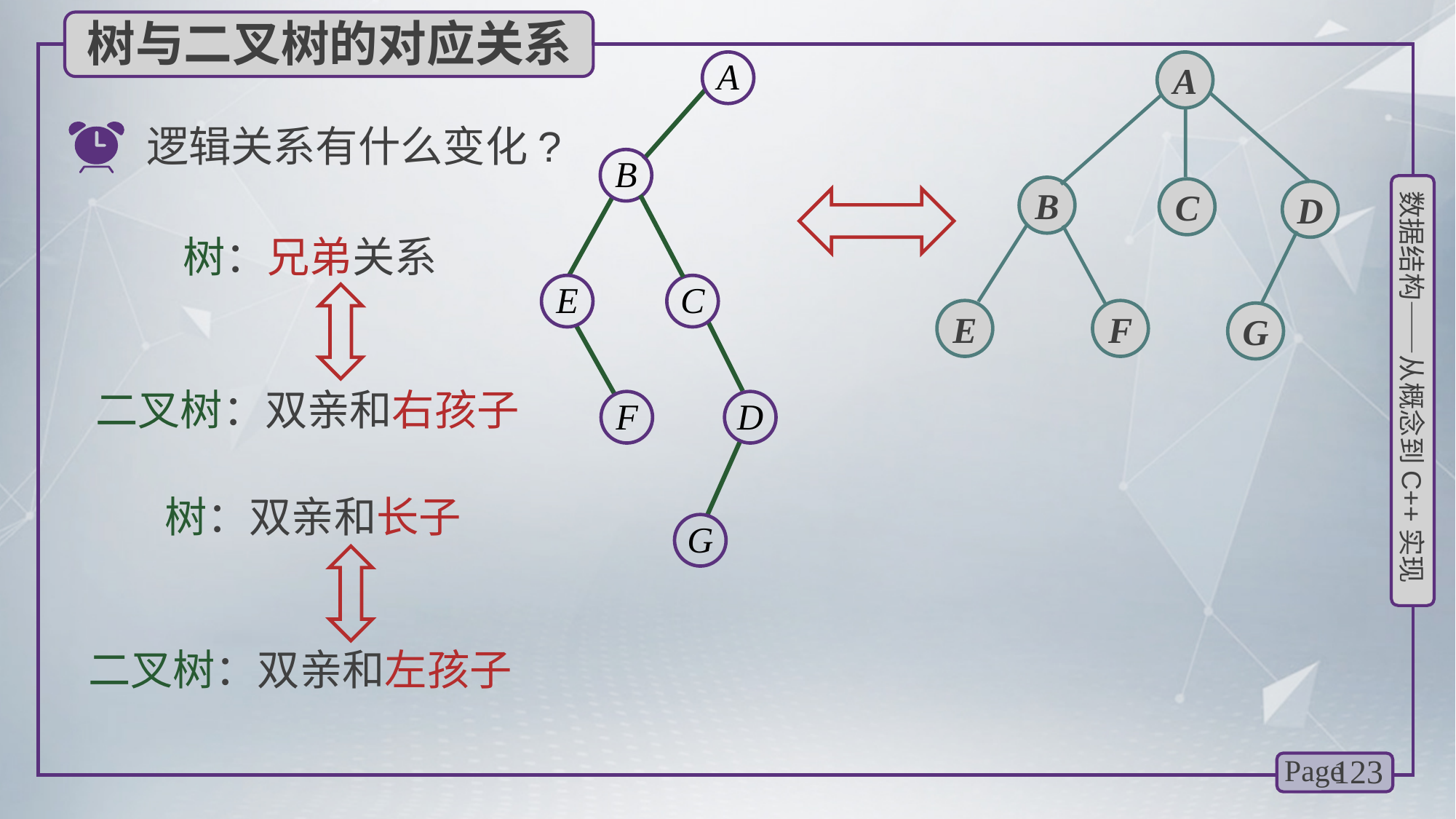

树与二叉树的对应关系

A

B

E
C

F
D

G
A

B
C
D

E
F
G
逻辑关系有什么变化?

        树：兄弟关系

二叉树：双亲和右孩子

       树：双亲和长子

二叉树：双亲和左孩子